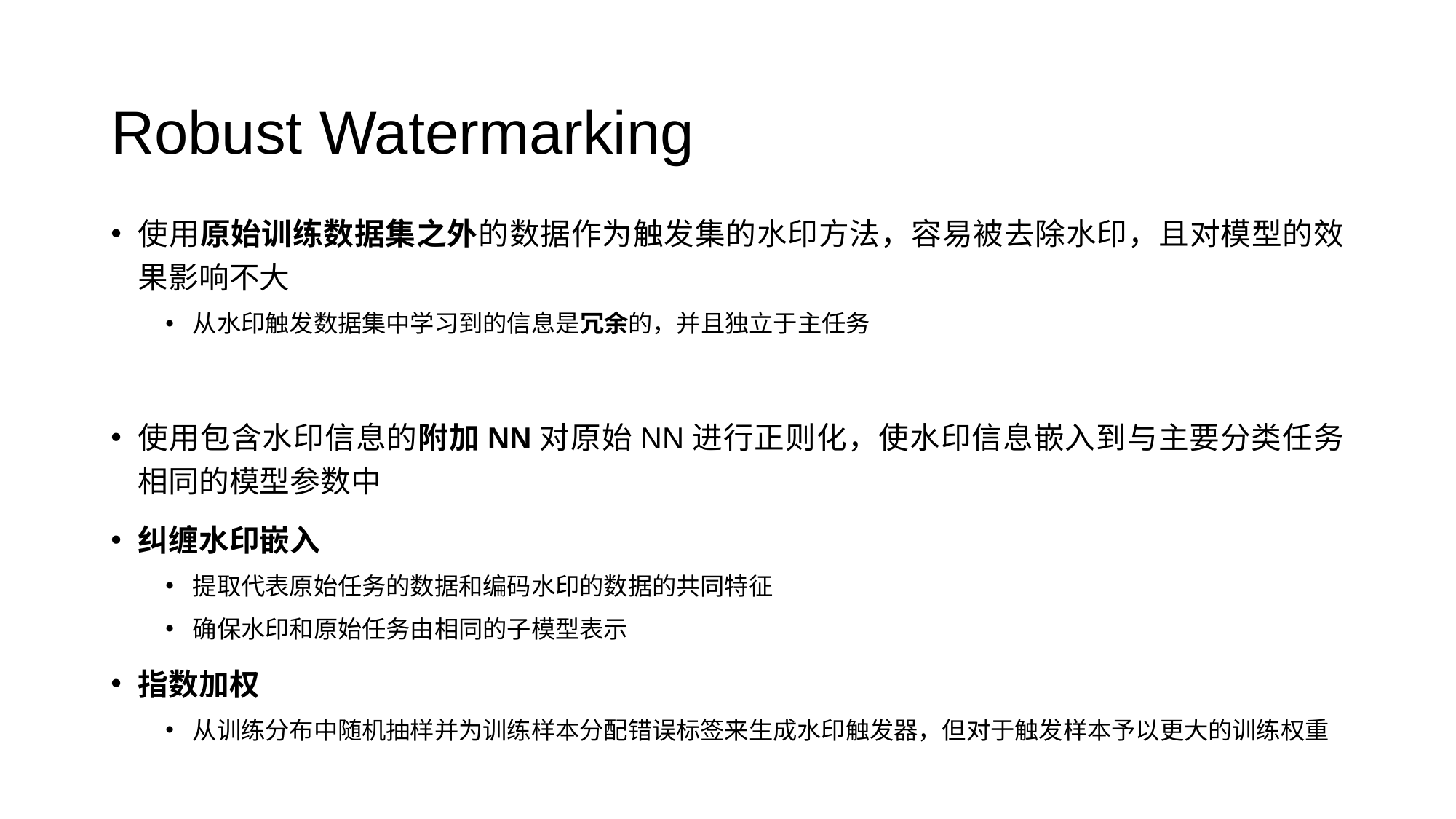

# Robust Watermarking
使用原始训练数据集之外的数据作为触发集的水印方法，容易被去除水印，且对模型的效果影响不大
从水印触发数据集中学习到的信息是冗余的，并且独立于主任务

使用包含水印信息的附加NN对原始NN进行正则化，使水印信息嵌入到与主要分类任务相同的模型参数中
纠缠水印嵌入
提取代表原始任务的数据和编码水印的数据的共同特征
确保水印和原始任务由相同的子模型表示
指数加权
从训练分布中随机抽样并为训练样本分配错误标签来生成水印触发器，但对于触发样本予以更大的训练权重